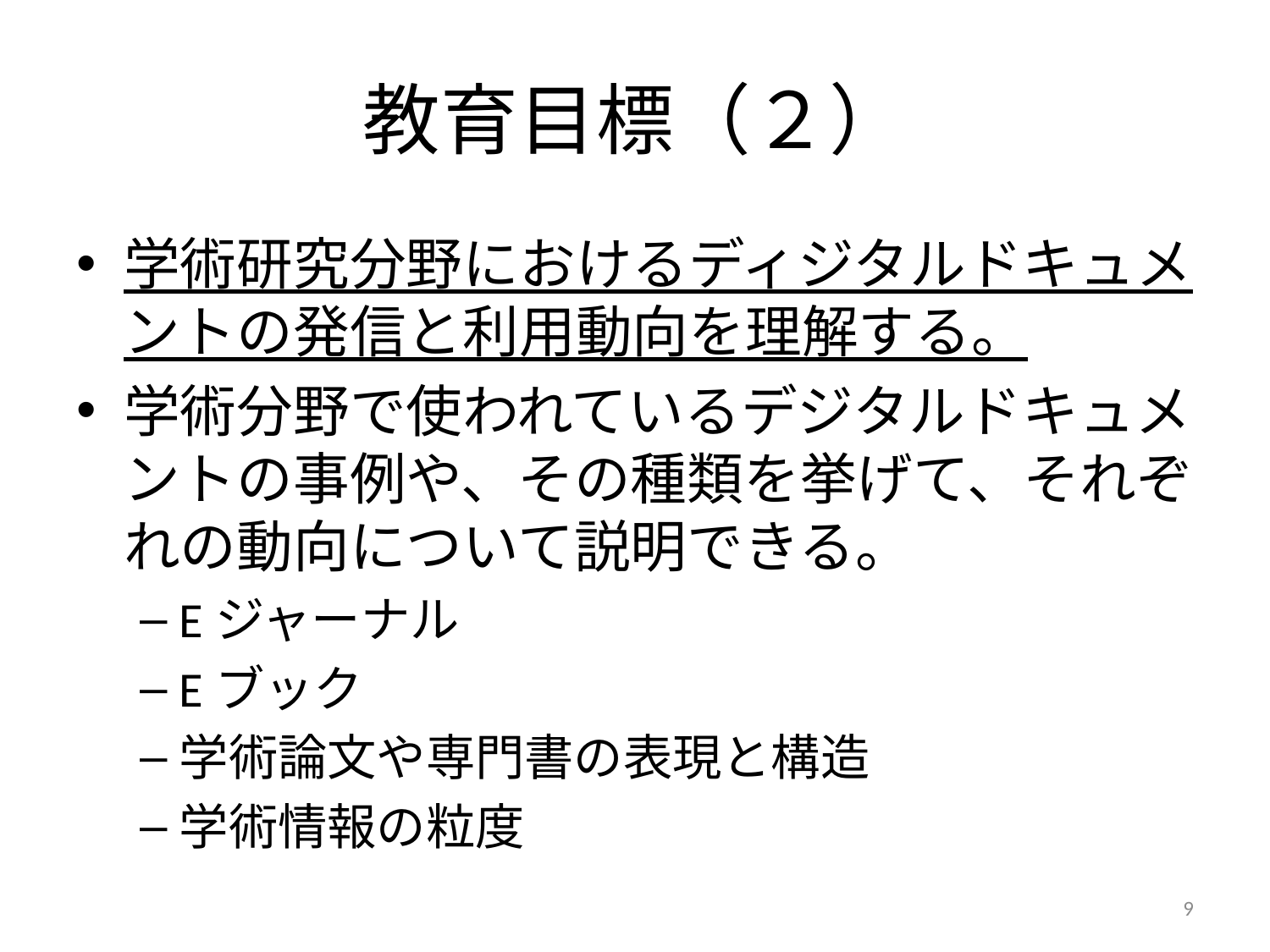

# 教育目標（２）
学術研究分野におけるディジタルドキュメントの発信と利用動向を理解する。
学術分野で使われているデジタルドキュメントの事例や、その種類を挙げて、それぞれの動向について説明できる。
Eジャーナル
Eブック
学術論文や専門書の表現と構造
学術情報の粒度
9